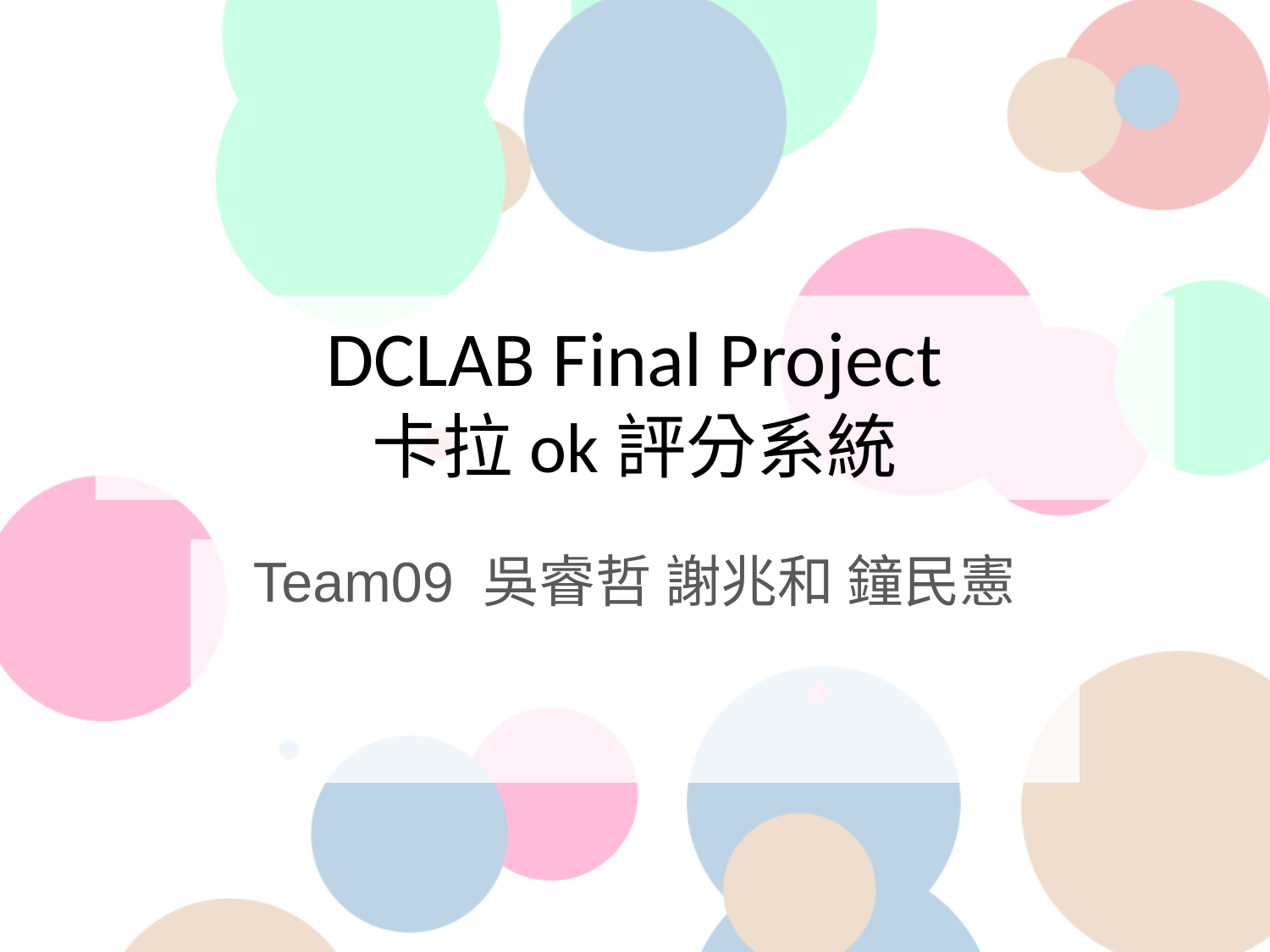

# DCLAB Final Project 卡拉ok評分系統
Team09 吳睿哲 謝兆和 鐘民憲